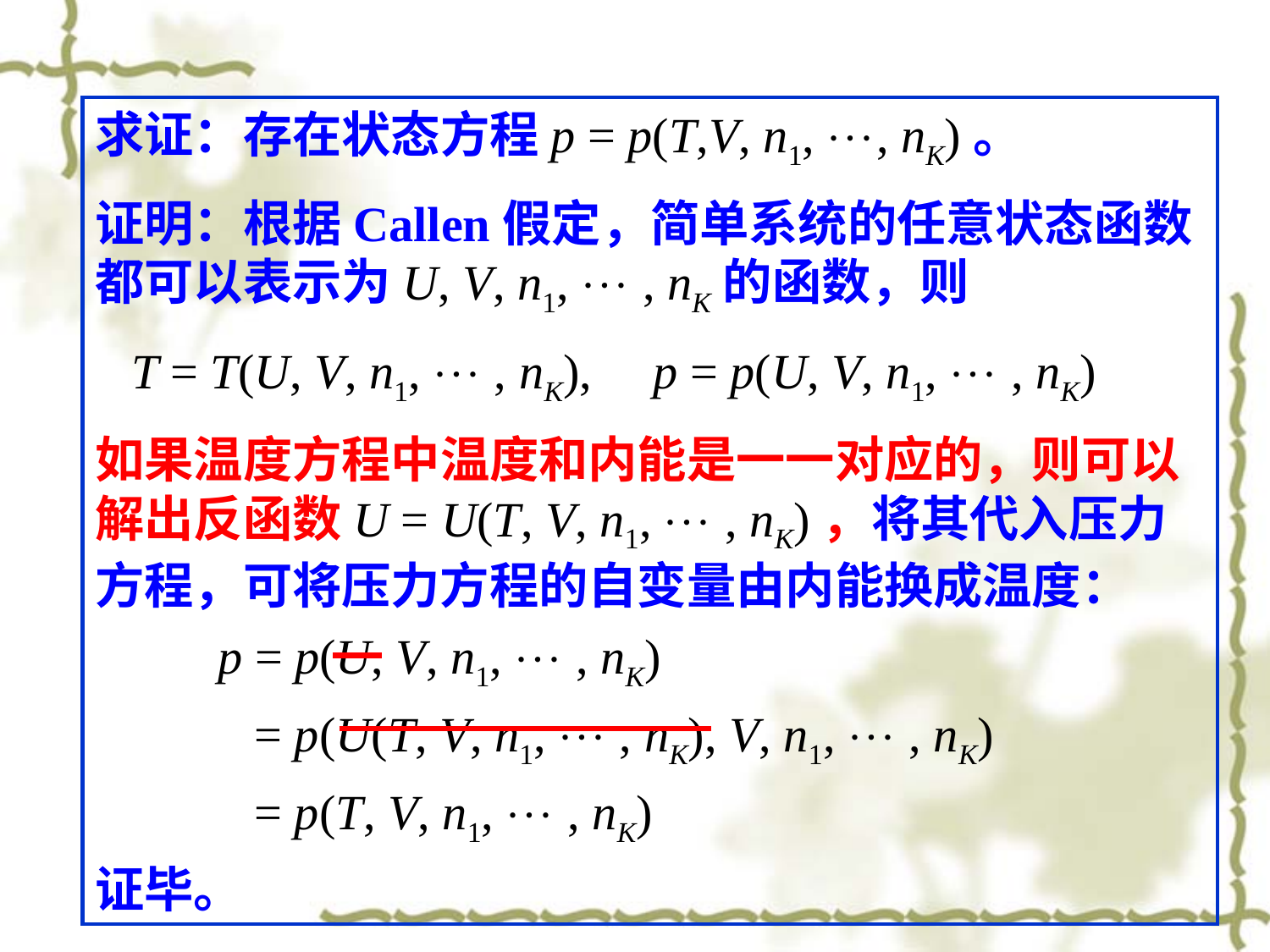

求证：存在状态方程p = p(T,V, n1, …, nK)。
证明：根据Callen假定，简单系统的任意状态函数都可以表示为U, V, n1, … , nK的函数，则
   T = T(U, V, n1, … , nK),     p = p(U, V, n1, … , nK)
如果温度方程中温度和内能是一一对应的，则可以解出反函数U = U(T, V, n1, … , nK)，将其代入压力方程，可将压力方程的自变量由内能换成温度：
          p = p(U, V, n1, … , nK)
             = p(U(T, V, n1, … , nK), V, n1, … , nK)
             = p(T, V, n1, … , nK)
证毕。